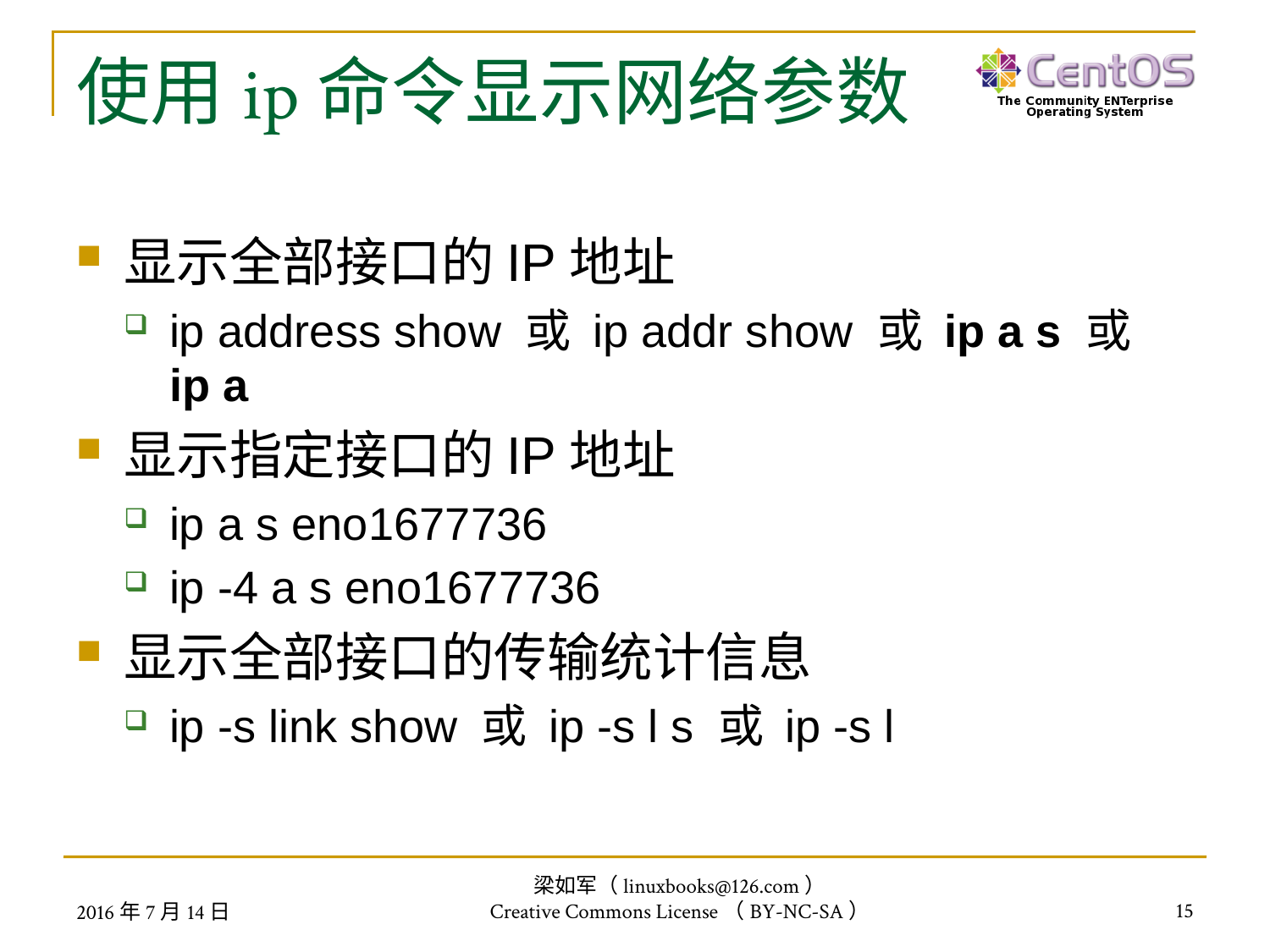

# 使用ip命令显示网络参数
显示全部接口的IP地址
ip address show 或 ip addr show 或 ip a s 或 ip a
显示指定接口的IP地址
ip a s eno1677736
ip -4 a s eno1677736
显示全部接口的传输统计信息
ip -s link show 或 ip -s l s 或 ip -s l

梁如军（linuxbooks@126.com）
Creative Commons License（BY-NC-SA）
2016年7月14日
15